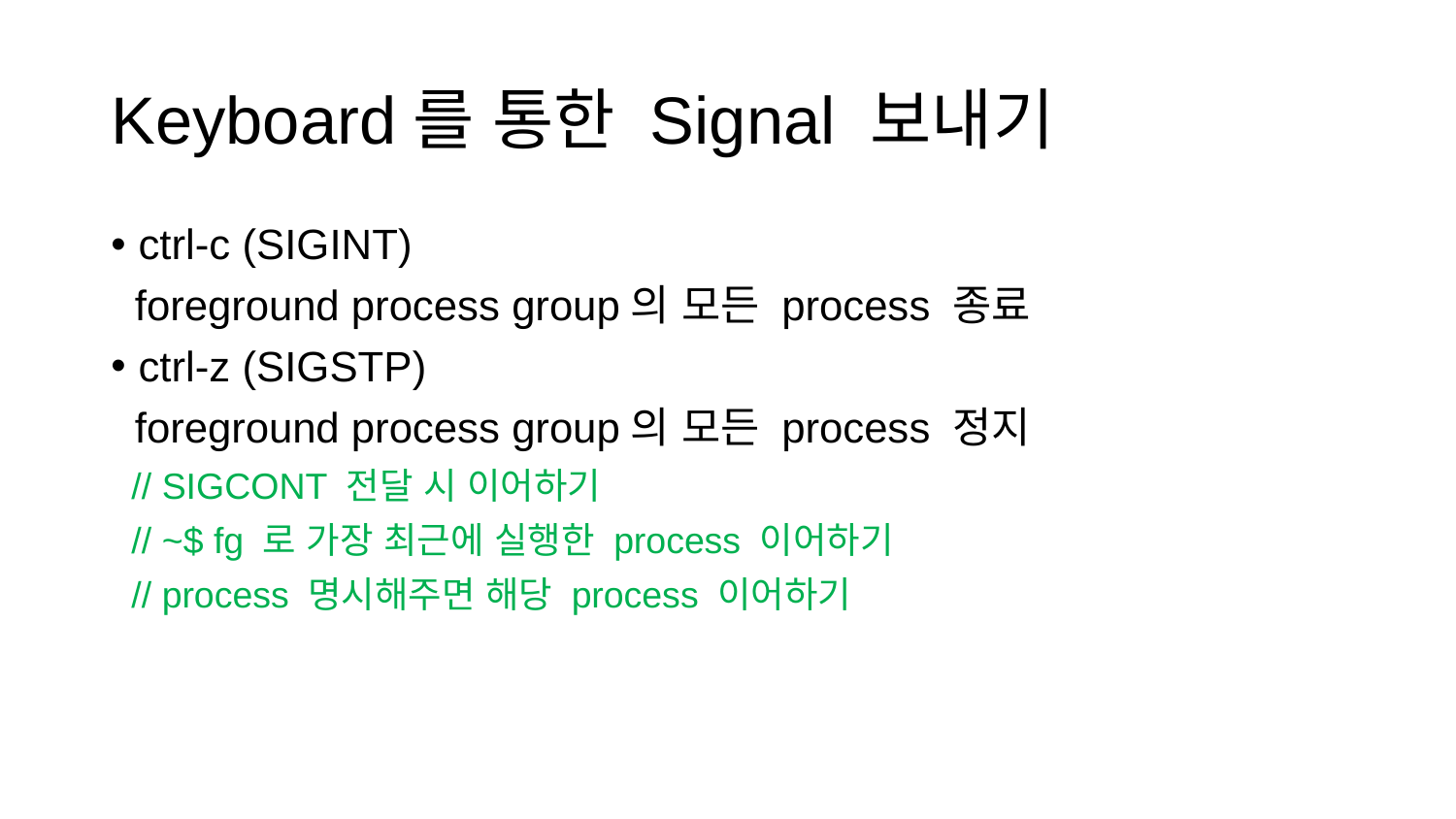

Keyboard를 통한 Signal 보내기
ctrl-c (SIGINT)
  foreground process group의 모든 process 종료
ctrl-z (SIGSTP)
  foreground process group의 모든 process 정지
  // SIGCONT 전달 시 이어하기
  // ~$ fg 로 가장 최근에 실행한 process 이어하기
  // process 명시해주면 해당 process 이어하기